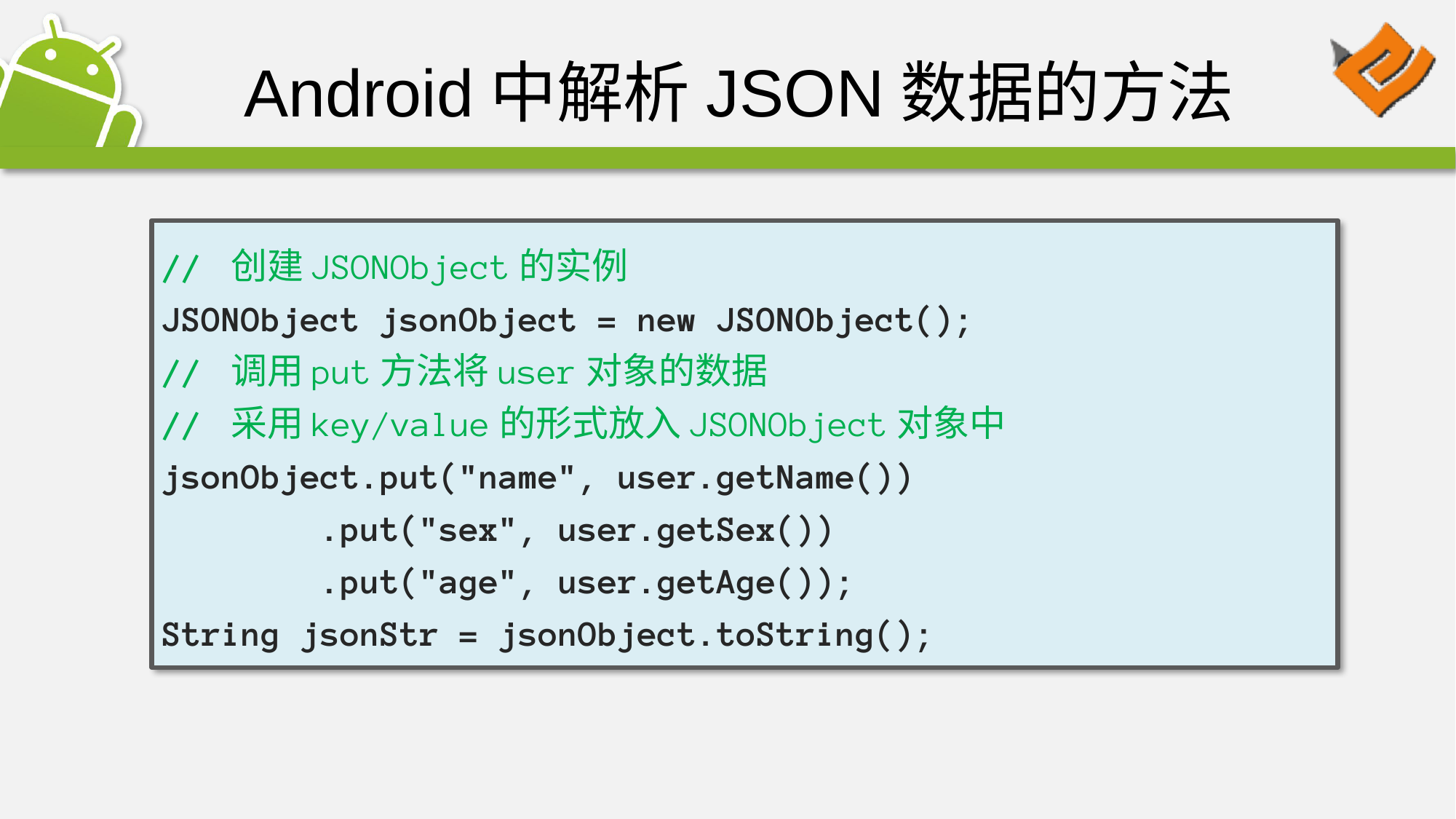

# Android中解析JSON数据的方法
// 创建JSONObject的实例
JSONObject jsonObject = new JSONObject();
// 调用put方法将user对象的数据
// 采用key/value的形式放入JSONObject对象中
jsonObject.put("name", user.getName())
        .put("sex", user.getSex())
        .put("age", user.getAge());
String jsonStr = jsonObject.toString();